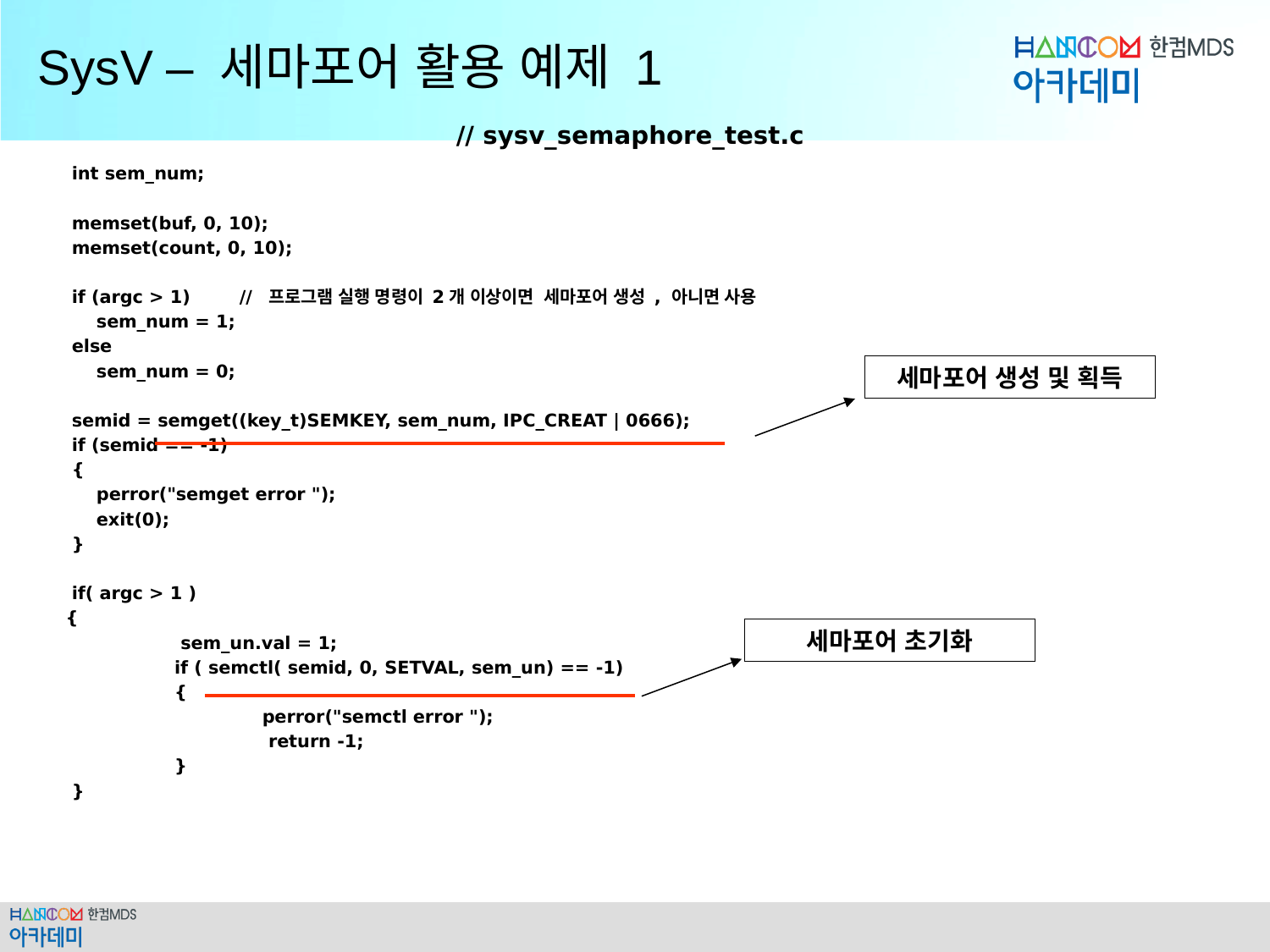

# SysV – 세마포어 활용 예제 1
// sysv_semaphore_test.c
    int sem_num;

    memset(buf, 0, 10);
    memset(count, 0, 10);

    if (argc > 1)        //  프로그램 실행 명령이 2개 이상이면  세마포어 생성 , 아니면 사용
        sem_num = 1;
    else
        sem_num = 0;

    semid = semget((key_t)SEMKEY, sem_num, IPC_CREAT | 0666);
    if (semid == -1)
    {
        perror("semget error ");
        exit(0);
    }

    if( argc > 1 )
   {
   	 sem_un.val = 1;
    	if ( semctl( semid, 0, SETVAL, sem_un) == -1)
    	{
                                   perror("semctl error ");
                                    return -1;
    	}
    }
세마포어 생성 및 획득
세마포어 초기화